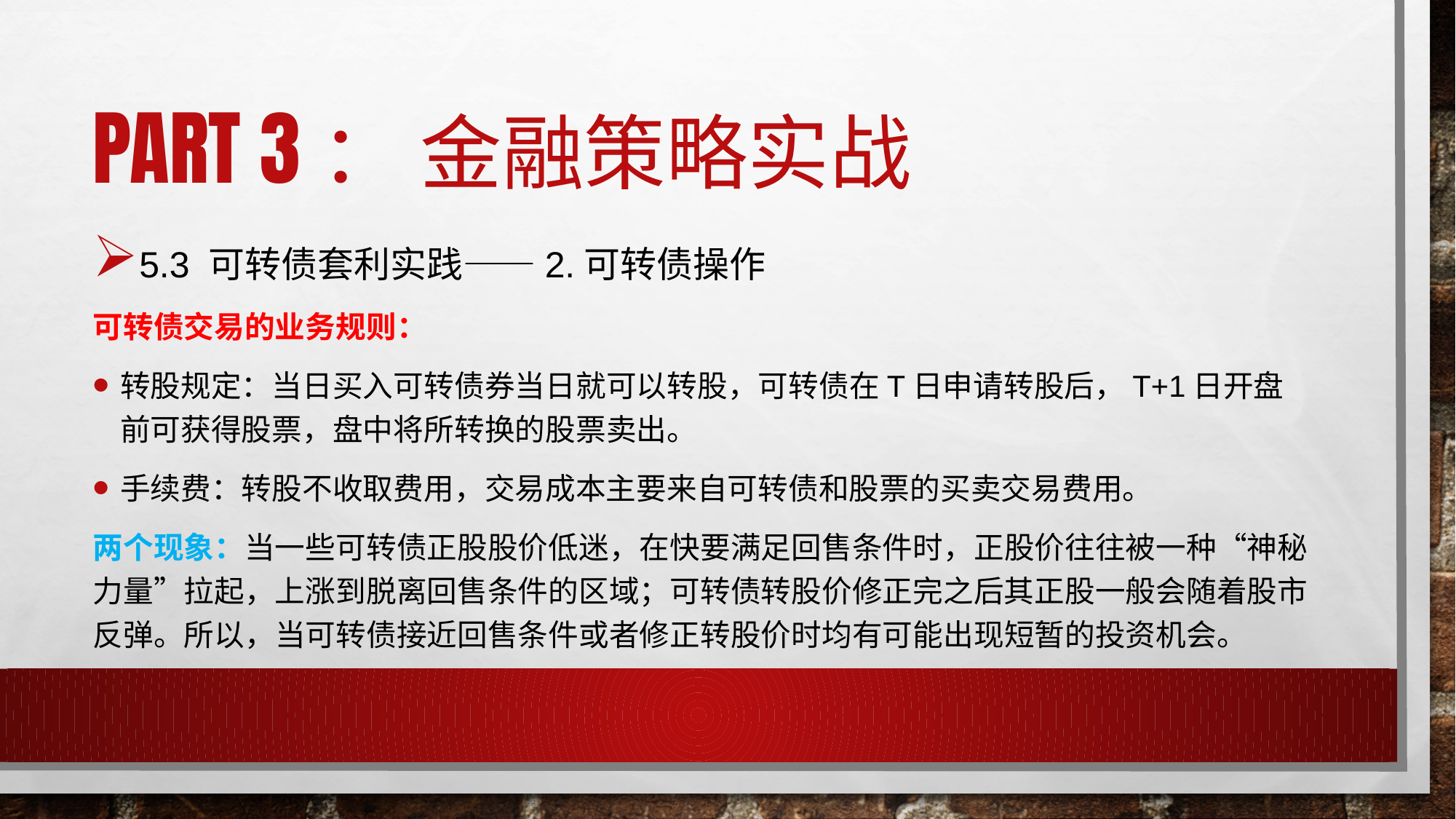

# Part 3： 金融策略实战
5.3 可转债套利实践——2.可转债操作
可转债交易的业务规则：
转股规定：当日买入可转债券当日就可以转股，可转债在T日申请转股后，T+1日开盘前可获得股票，盘中将所转换的股票卖出。
手续费：转股不收取费用，交易成本主要来自可转债和股票的买卖交易费用。
两个现象：当一些可转债正股股价低迷，在快要满足回售条件时，正股价往往被一种“神秘力量”拉起，上涨到脱离回售条件的区域；可转债转股价修正完之后其正股一般会随着股市反弹。所以，当可转债接近回售条件或者修正转股价时均有可能出现短暂的投资机会。